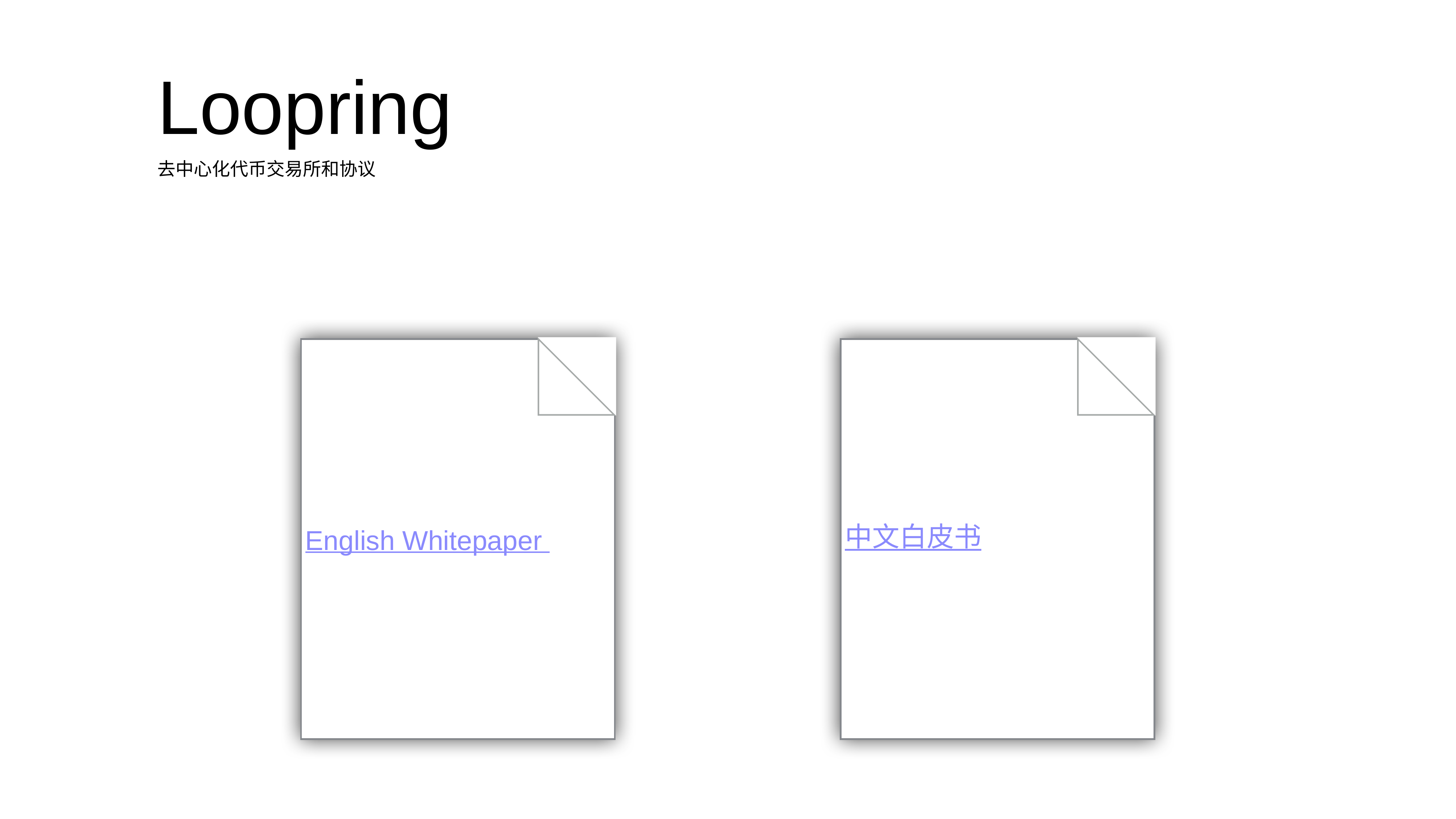

Loopring
去中心化代币交易所和协议
Centralized
Off-chain
Exchange

English Whitepaper

中文白皮书